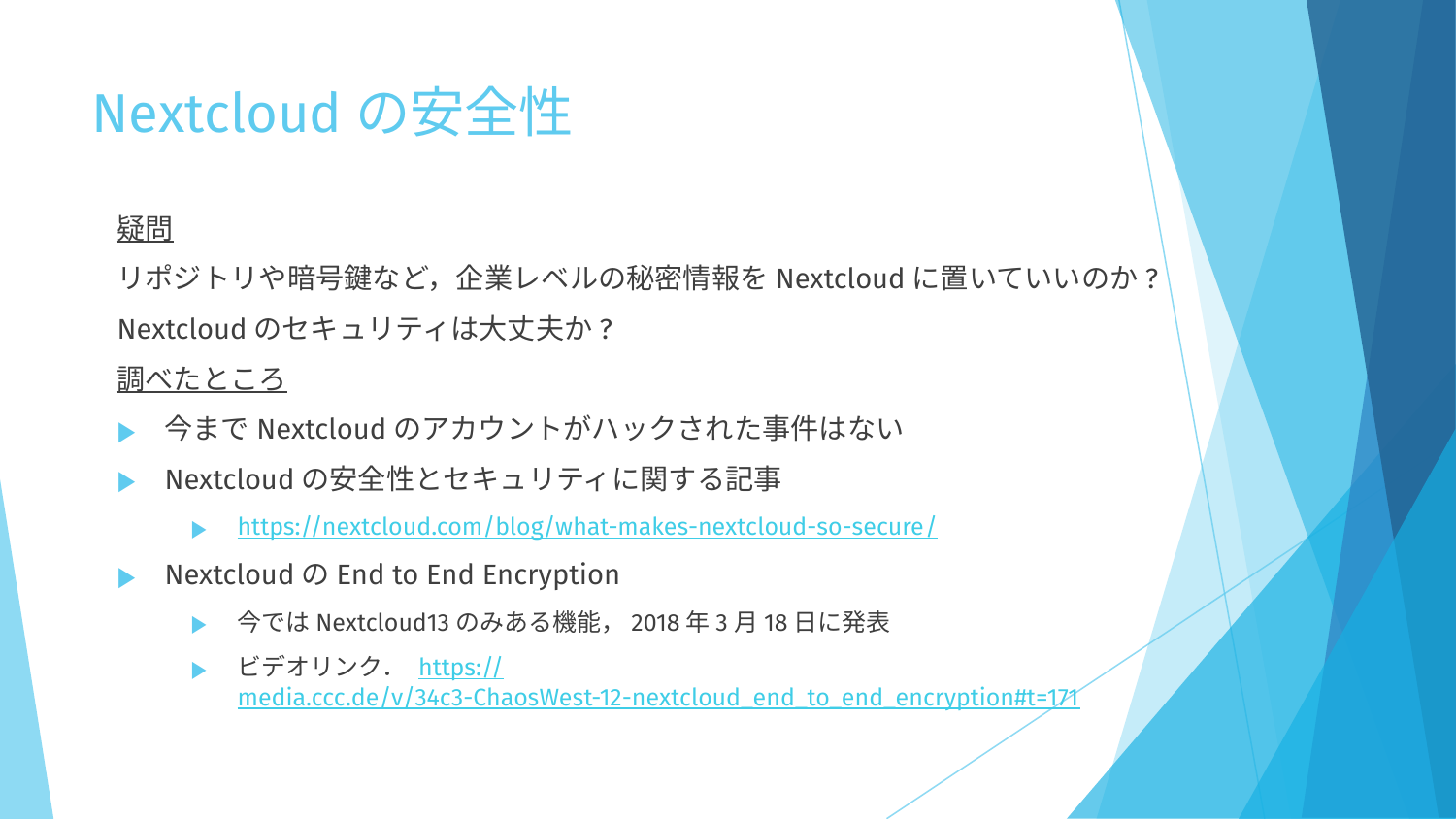

# Nextcloudの安全性
疑問
リポジトリや暗号鍵など，企業レベルの秘密情報をNextcloudに置いていいのか?
Nextcloudのセキュリティは大丈夫か?
調べたところ
今までNextcloudのアカウントがハックされた事件はない
Nextcloudの安全性とセキュリティに関する記事
https://nextcloud.com/blog/what-makes-nextcloud-so-secure/
NextcloudのEnd to End Encryption
今ではNextcloud13のみある機能，2018年3月18日に発表
ビデオリンク． https://media.ccc.de/v/34c3-ChaosWest-12-nextcloud_end_to_end_encryption#t=171